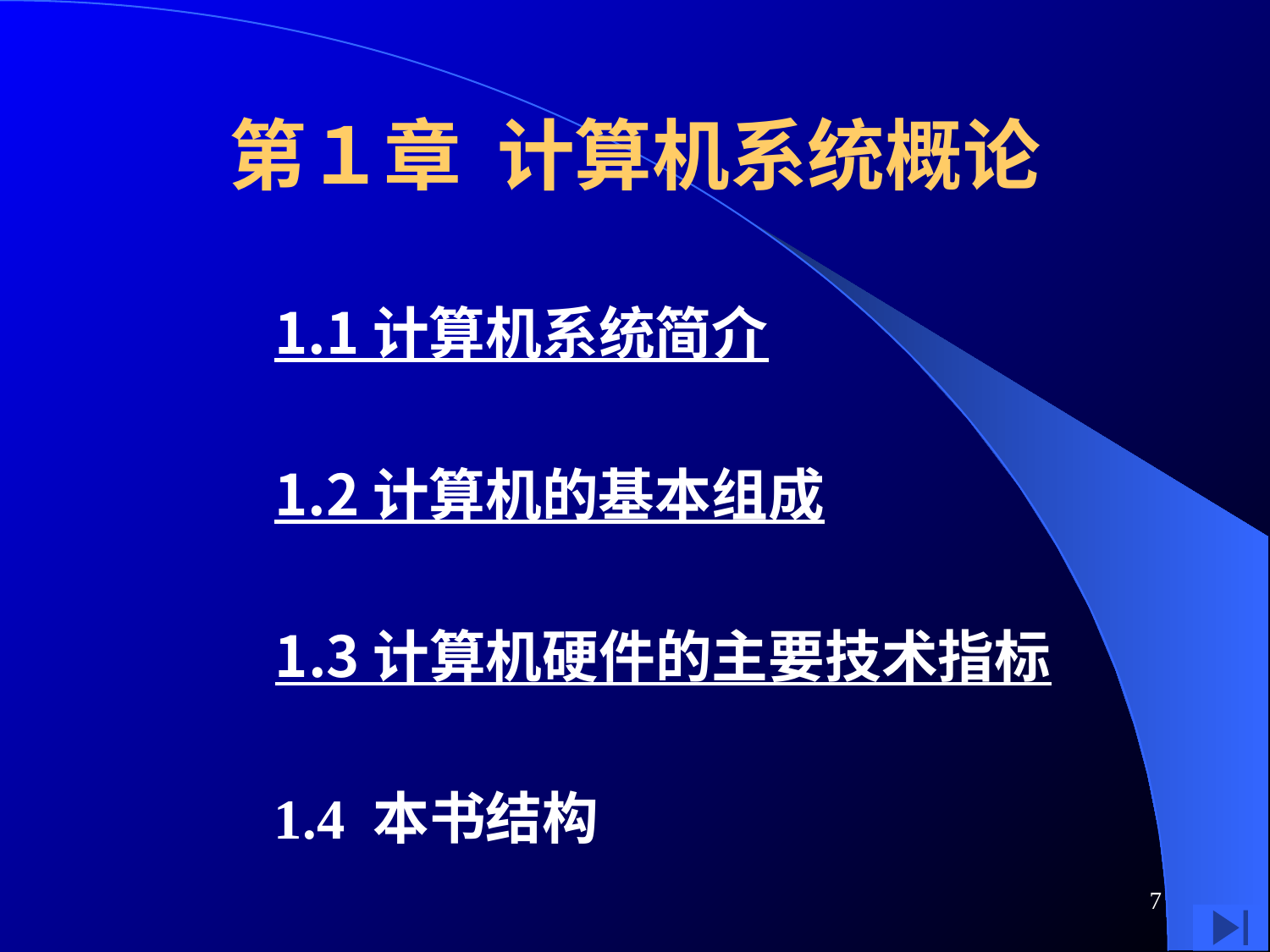

# 第１章  计算机系统概论
1.1 计算机系统简介
1.2 计算机的基本组成
1.3 计算机硬件的主要技术指标
1.4 本书结构
7